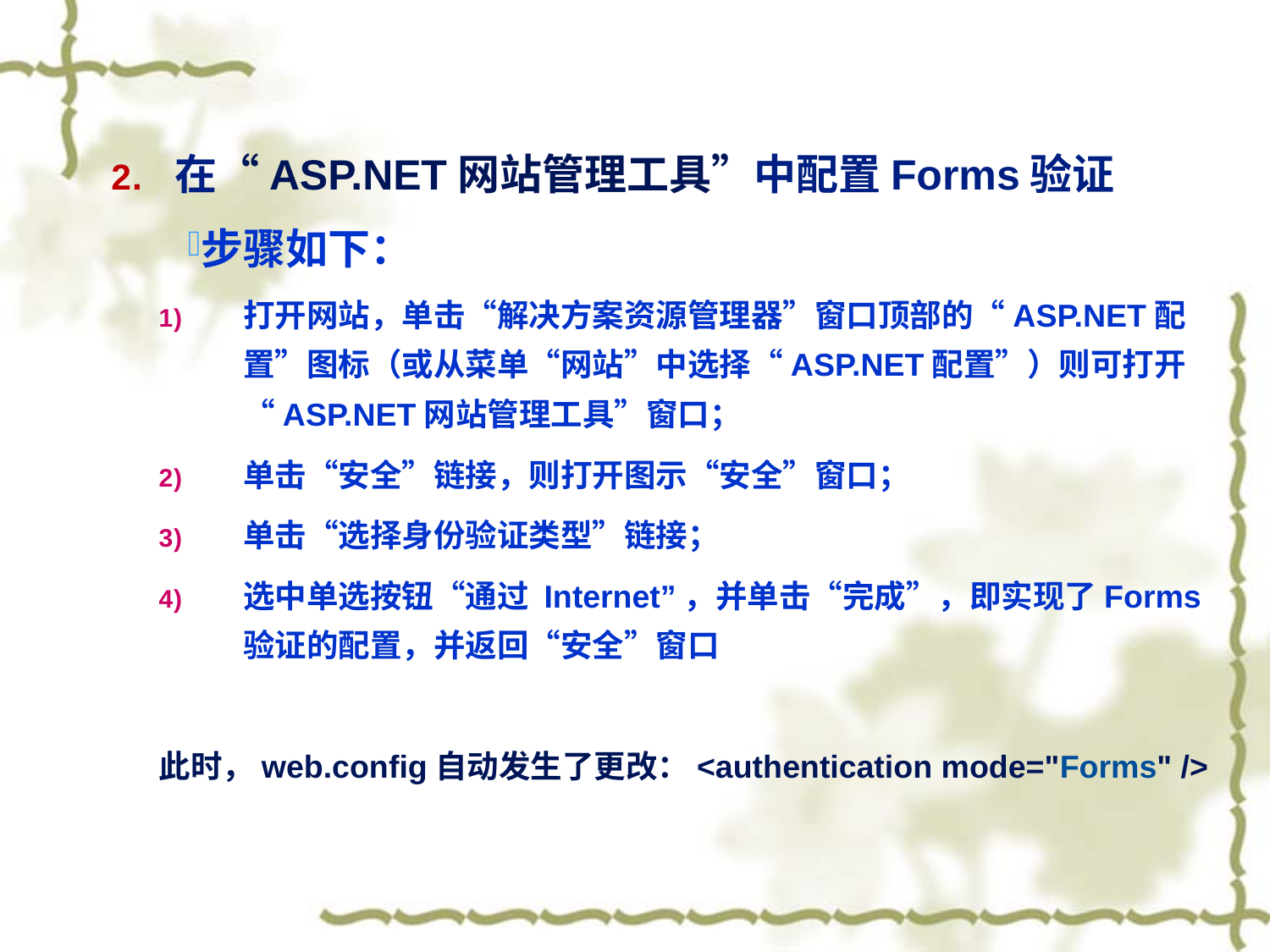

在“ASP.NET网站管理工具”中配置Forms验证
步骤如下：
打开网站，单击“解决方案资源管理器”窗口顶部的“ASP.NET配置”图标（或从菜单“网站”中选择“ASP.NET配置”）则可打开“ASP.NET网站管理工具”窗口；
单击“安全”链接，则打开图示“安全”窗口；
单击“选择身份验证类型”链接；
选中单选按钮“通过 Internet”，并单击“完成”，即实现了Forms验证的配置，并返回“安全”窗口

此时，web.config自动发生了更改：<authentication mode="Forms" />